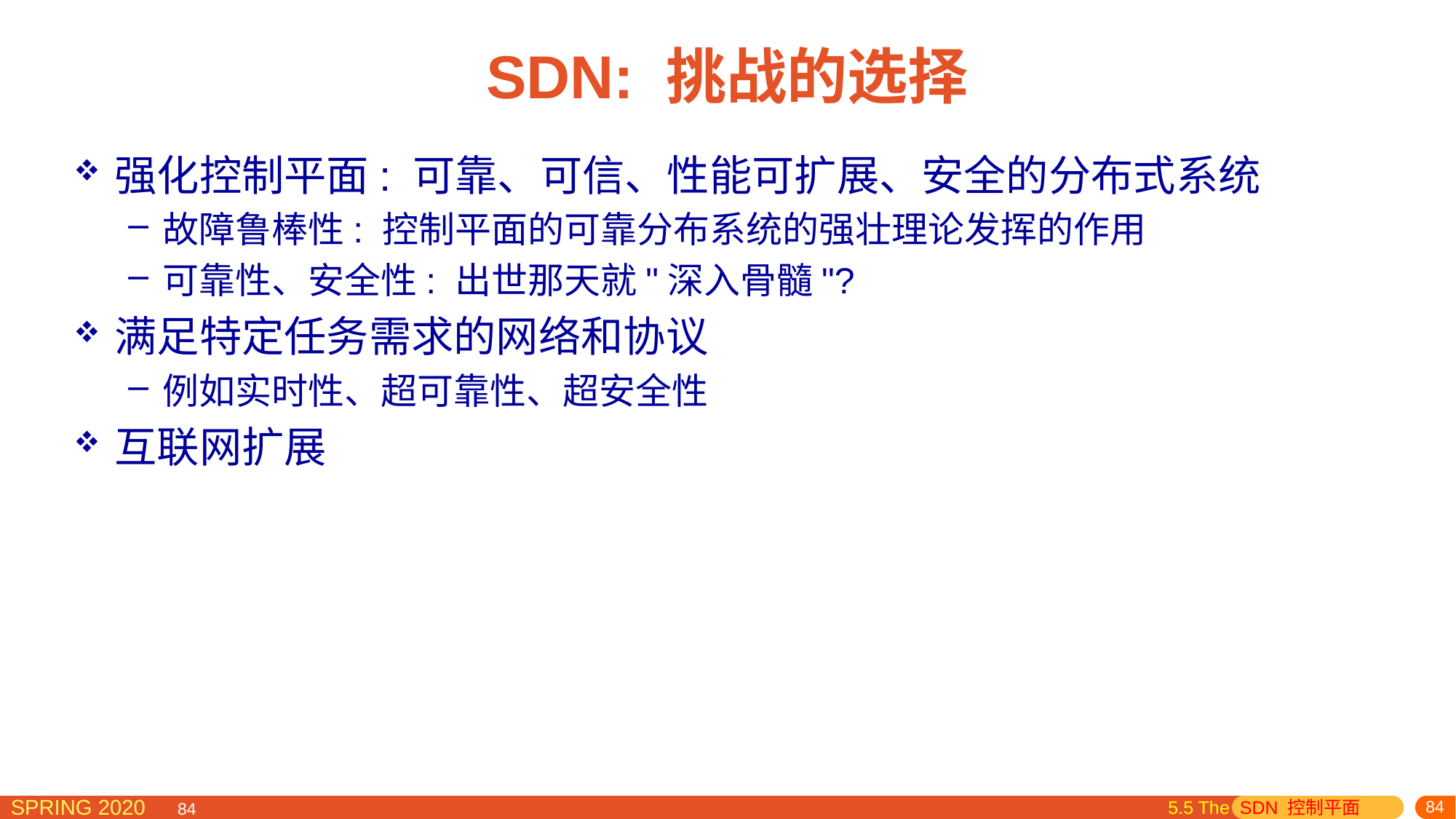

# SDN: 挑战的选择
强化控制平面: 可靠、可信、性能可扩展、安全的分布式系统
故障鲁棒性: 控制平面的可靠分布系统的强壮理论发挥的作用
可靠性、安全性: 出世那天就"深入骨髓"?
满足特定任务需求的网络和协议
例如实时性、超可靠性、超安全性
互联网扩展

5.5 The  SDN 控制平面